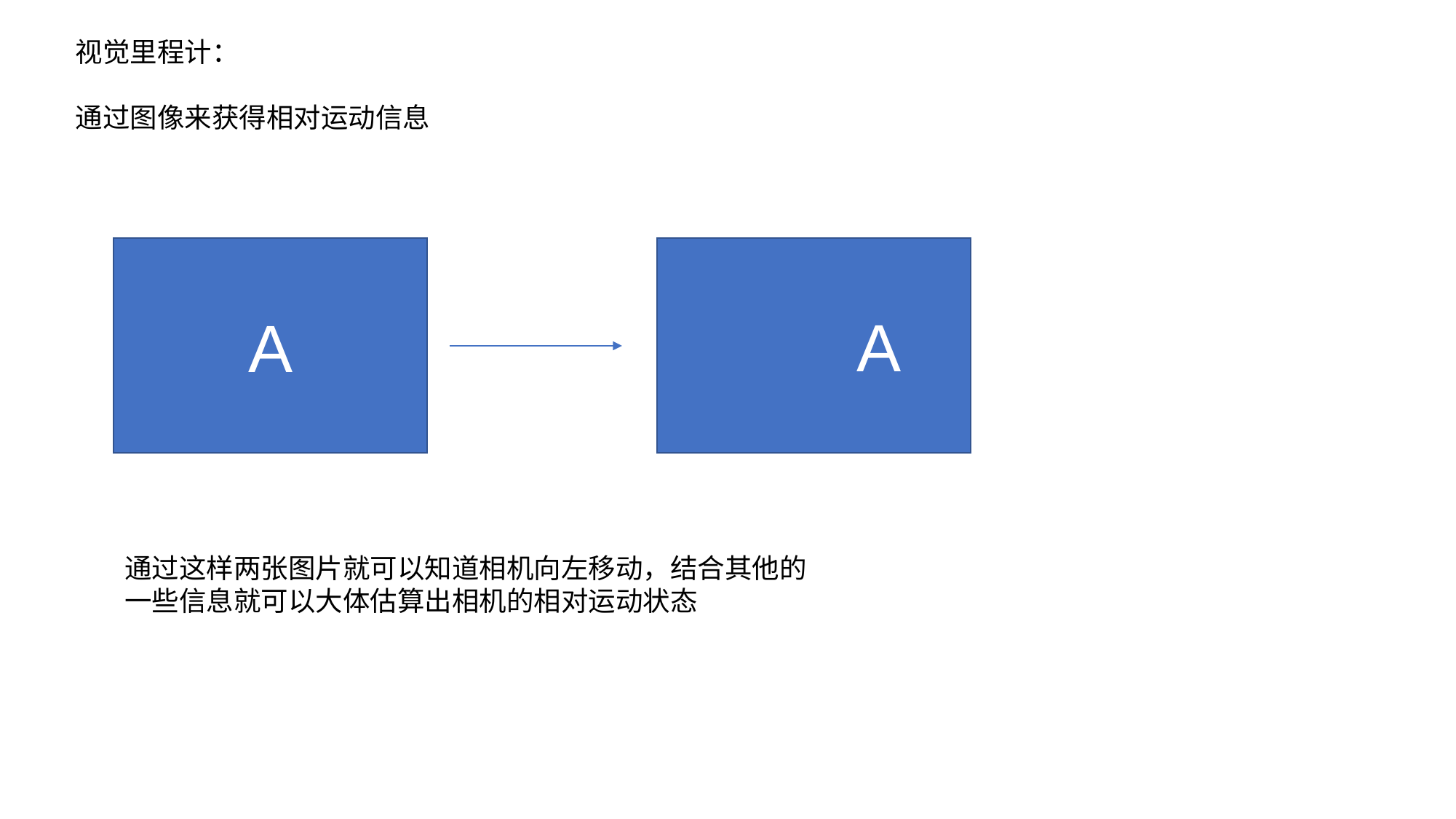

视觉里程计：

通过图像来获得相对运动信息
       A
A
通过这样两张图片就可以知道相机向左移动，结合其他的一些信息就可以大体估算出相机的相对运动状态